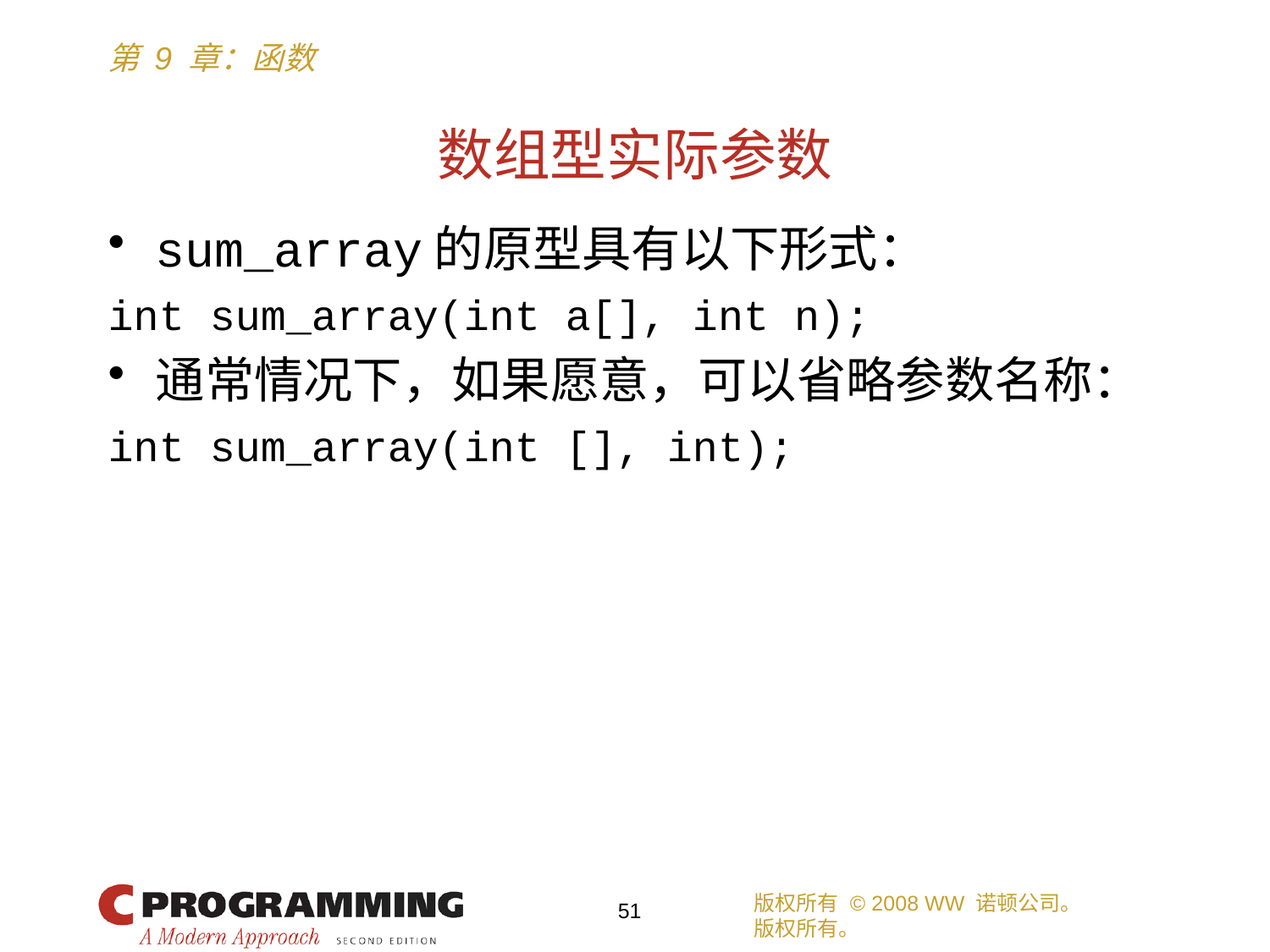

# 数组型实际参数
sum_array的原型具有以下形式：
int sum_array(int a[], int n);
通常情况下，如果愿意，可以省略参数名称：
int sum_array(int [], int);
版权所有 © 2008 WW 诺顿公司。
版权所有。
51